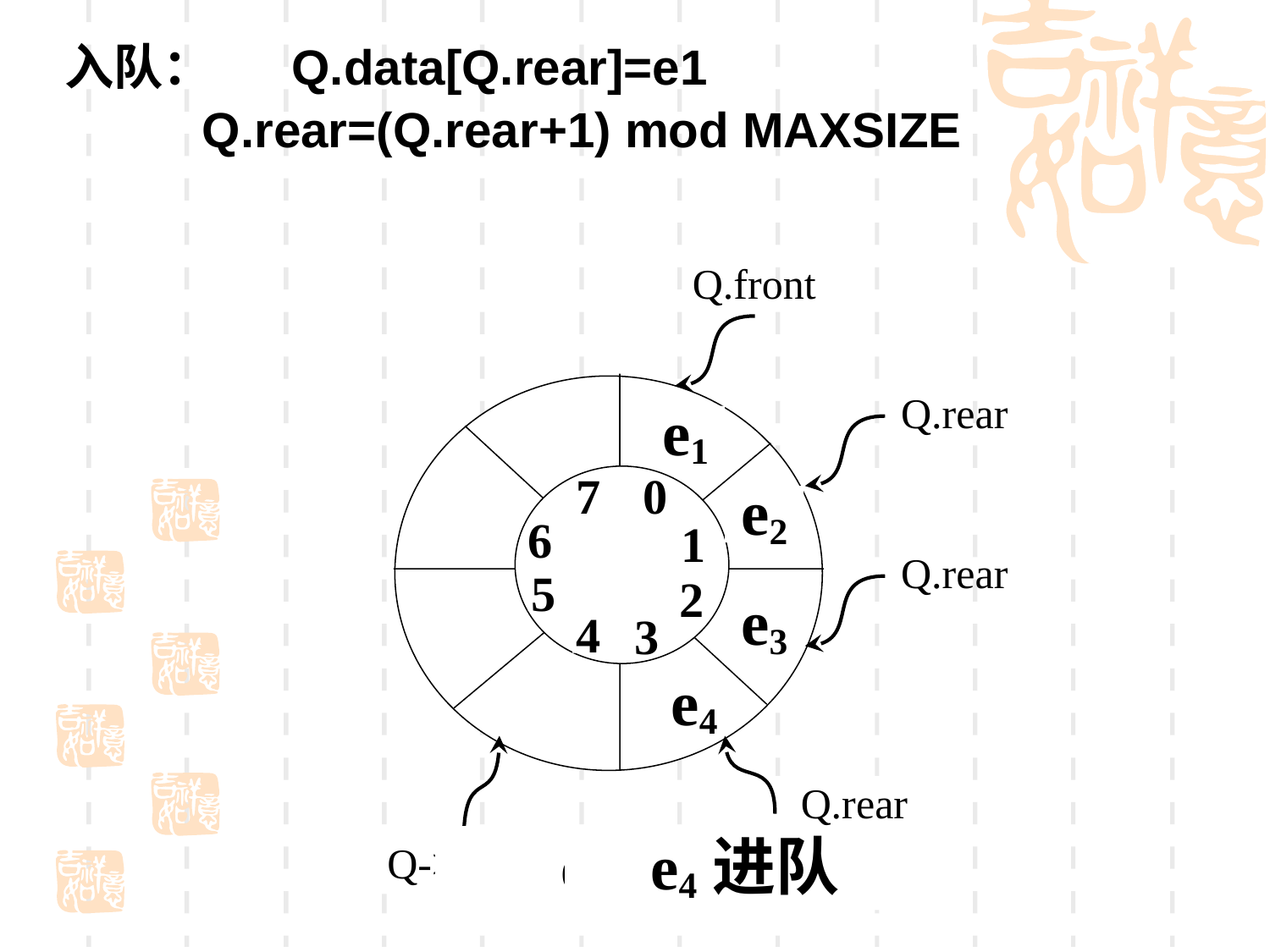

入队：      Q.data[Q.rear]=e1
          Q.rear=(Q.rear+1) mod MAXSIZE
Q.front

Q.rear
e1

7
0
e2
6
1
Q.rear

5
2
e3
4
3
e4
Q.rear
e3进队
e4进队
Q->rear
e2进队
e1进队